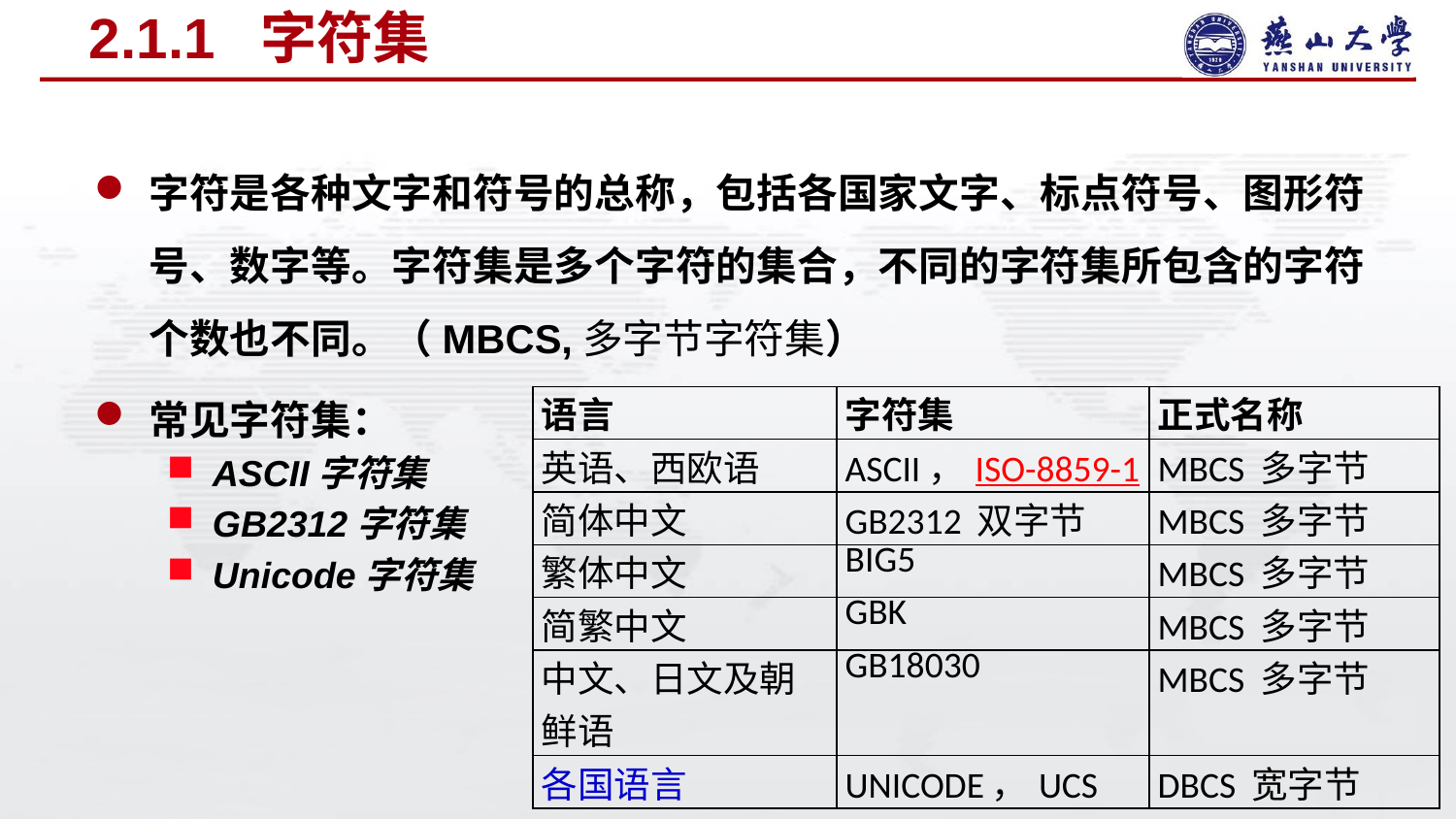

# 2.1.1  字符集
字符是各种文字和符号的总称，包括各国家文字、标点符号、图形符号、数字等。字符集是多个字符的集合，不同的字符集所包含的字符个数也不同。（MBCS,多字节字符集）
常见字符集：
ASCII字符集
GB2312字符集
Unicode字符集

| 语言 | 字符集 | 正式名称 |
| --- | --- | --- |
| 英语、西欧语 | ASCII，ISO-8859-1 | MBCS 多字节 |
| 简体中文 | GB2312 双字节 | MBCS 多字节 |
| 繁体中文 | BIG5 | MBCS 多字节 |
| 简繁中文 | GBK | MBCS 多字节 |
| 中文、日文及朝鲜语 | GB18030 | MBCS 多字节 |
| 各国语言 | UNICODE，UCS | DBCS 宽字节 |